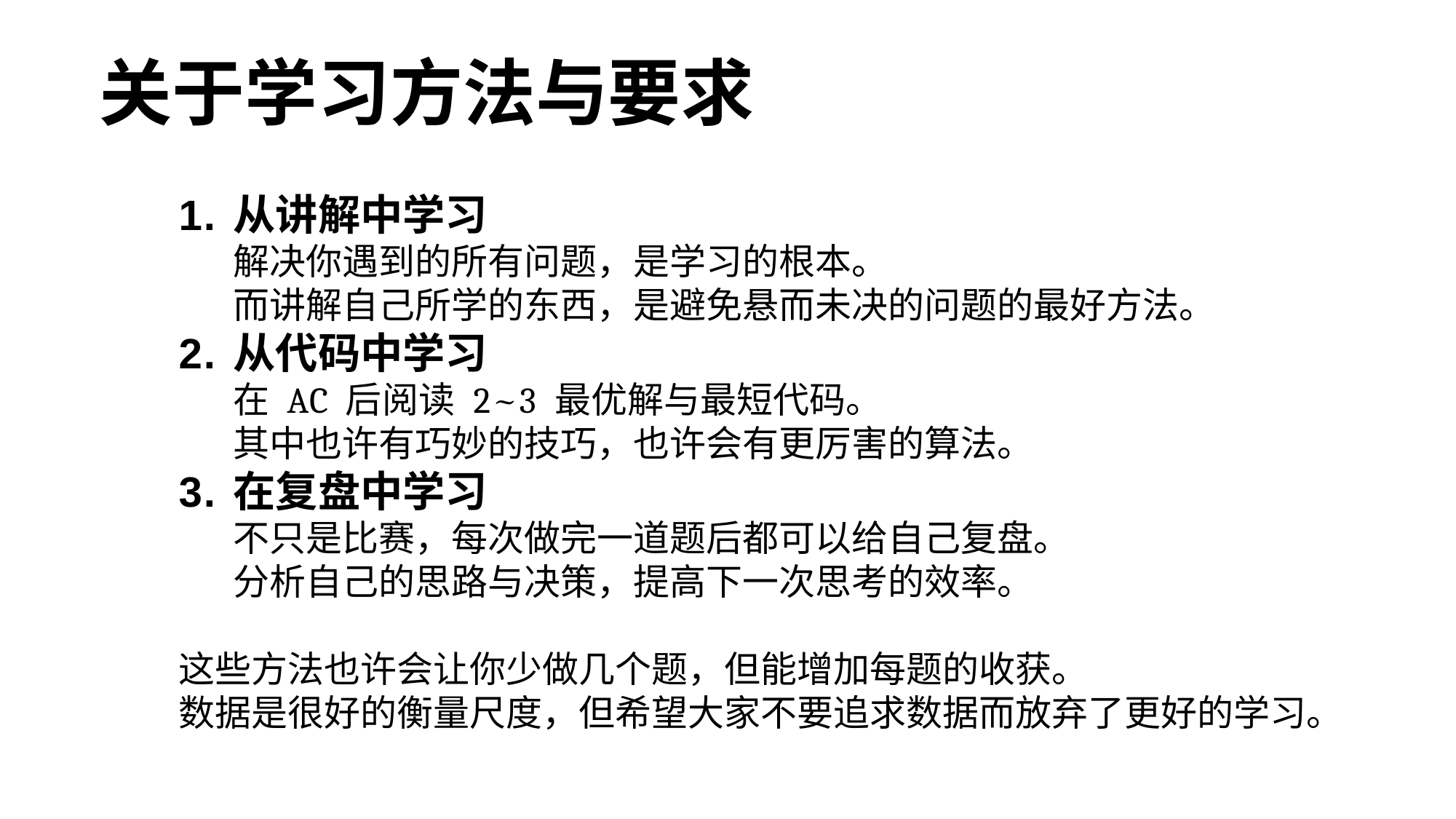

关于学习方法与要求
从讲解中学习
解决你遇到的所有问题，是学习的根本。
而讲解自己所学的东西，是避免悬而未决的问题的最好方法。
从代码中学习
在 AC 后阅读 2~3 最优解与最短代码。
其中也许有巧妙的技巧，也许会有更厉害的算法。
在复盘中学习
不只是比赛，每次做完一道题后都可以给自己复盘。
分析自己的思路与决策，提高下一次思考的效率。

这些方法也许会让你少做几个题，但能增加每题的收获。
数据是很好的衡量尺度，但希望大家不要追求数据而放弃了更好的学习。